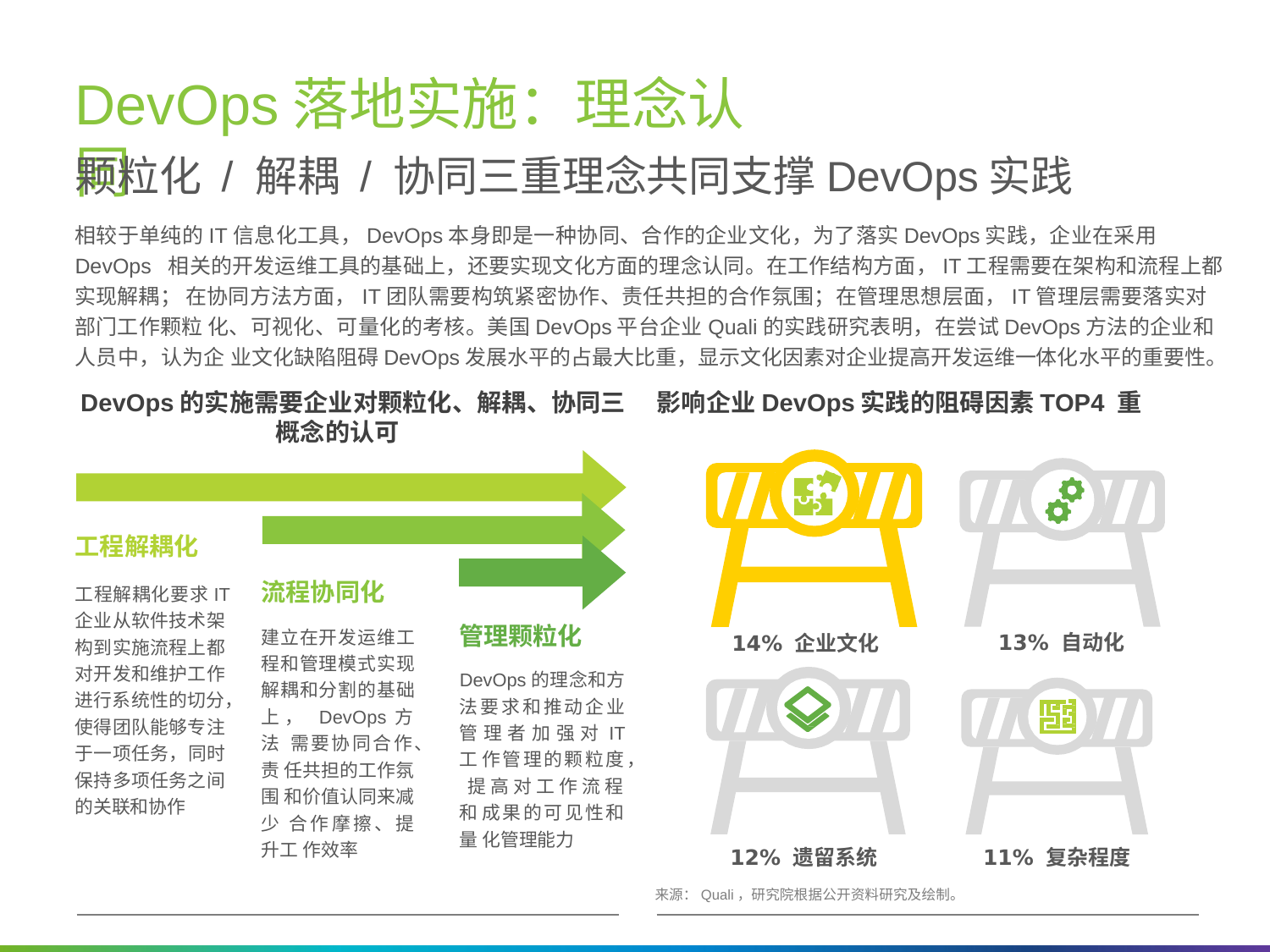

# DevOps落地实施：理念认同
颗粒化 / 解耦 / 协同三重理念共同支撑DevOps实践
相较于单纯的IT信息化工具，DevOps本身即是一种协同、合作的企业文化，为了落实DevOps实践，企业在采用DevOps  相关的开发运维工具的基础上，还要实现文化方面的理念认同。在工作结构方面，IT工程需要在架构和流程上都实现解耦； 在协同方法方面，IT团队需要构筑紧密协作、责任共担的合作氛围；在管理思想层面，IT管理层需要落实对部门工作颗粒 化、可视化、可量化的考核。美国DevOps平台企业Quali的实践研究表明，在尝试DevOps方法的企业和人员中，认为企 业文化缺陷阻碍DevOps发展水平的占最大比重，显示文化因素对企业提高开发运维一体化水平的重要性。

DevOps的实施需要企业对颗粒化、解耦、协同三	影响企业DevOps实践的阻碍因素TOP4 重概念的认可

工程解耦化
工程解耦化要求IT  企业从软件技术架 构到实施流程上都 对开发和维护工作 进行系统性的切分， 使得团队能够专注 于一项任务，同时 保持多项任务之间 的关联和协作

流程协同化
建立在开发运维工 程和管理模式实现 解耦和分割的基础 上， DevOps方法 需要协同合作、责 任共担的工作氛围 和价值认同来减少 合作摩擦、提升工 作效率
管理颗粒化
DevOps的理念和方 法要求和推动企业 管理者加强对IT 工 作管理的颗粒度， 提高对工作流程和 成果的可见性和量 化管理能力
13% 自动化
14% 企业文化

12% 遗留系统
11% 复杂程度

来源：Quali，研究院根据公开资料研究及绘制。
20